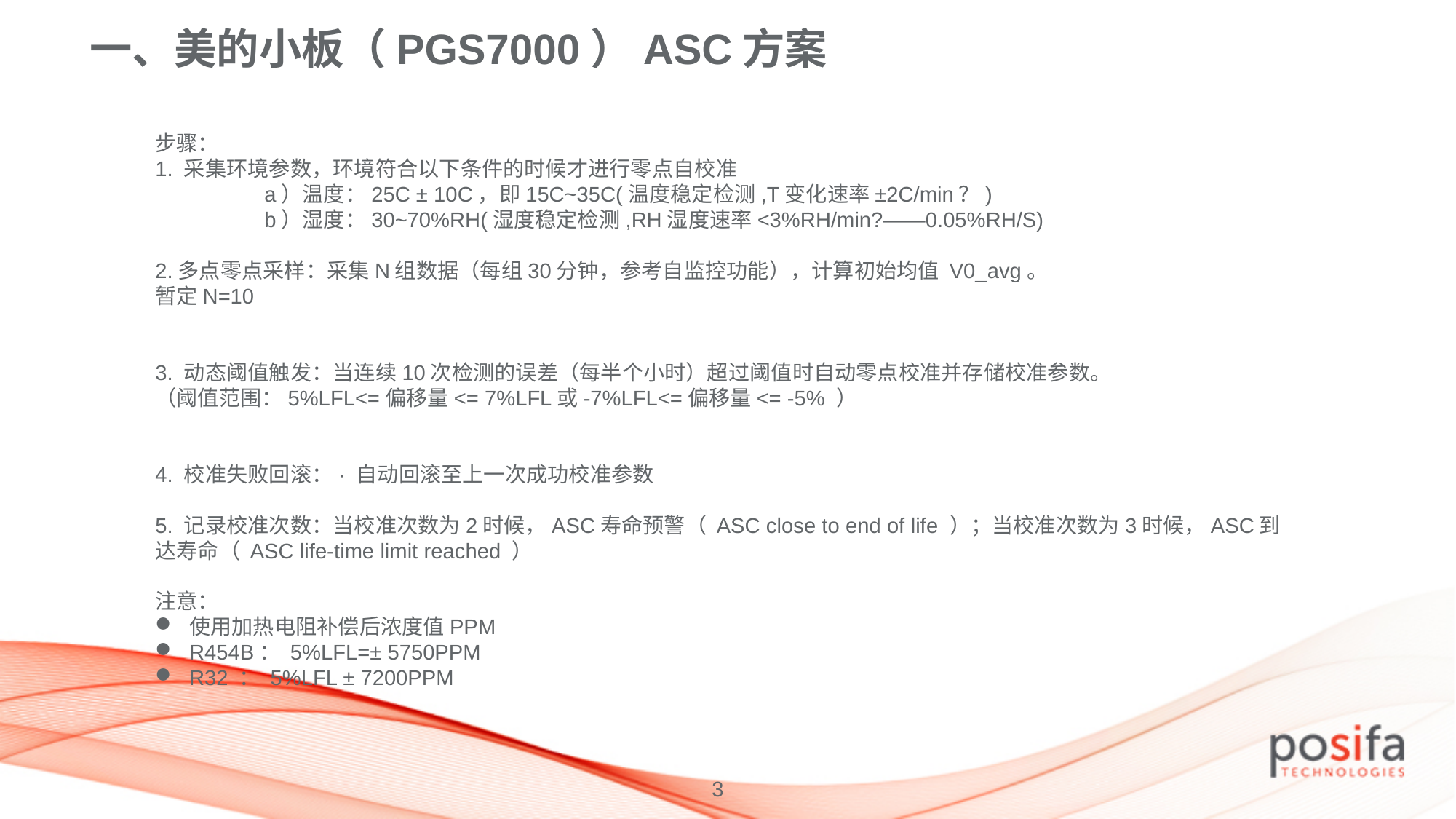

一、美的小板（PGS7000）ASC方案

步骤：
1. 采集环境参数，环境符合以下条件的时候才进行零点自校准
	a）温度：25C ± 10C，即15C~35C(温度稳定检测,T变化速率±2C/min？)
	b）湿度：30~70%RH(湿度稳定检测,RH湿度速率<3%RH/min?——0.05%RH/S)

2.多点零点采样：采集N组数据（每组30分钟，参考自监控功能），计算初始均值 V0_avg。
暂定N=10

3. 动态阈值触发：当连续10次检测的误差（每半个小时）超过阈值时自动零点校准并存储校准参数。
（阈值范围：5%LFL<=偏移量<= 7%LFL或-7%LFL<=偏移量<= -5% ）

4. 校准失败回滚：· 自动回滚至上一次成功校准参数

5. 记录校准次数：当校准次数为2时候，ASC寿命预警（ ASC close to end of life ）；当校准次数为3时候，ASC到达寿命（ ASC life-time limit reached ）

注意：
使用加热电阻补偿后浓度值PPM
R454B： 5%LFL=± 5750PPM
R32 ： 5%LFL ± 7200PPM